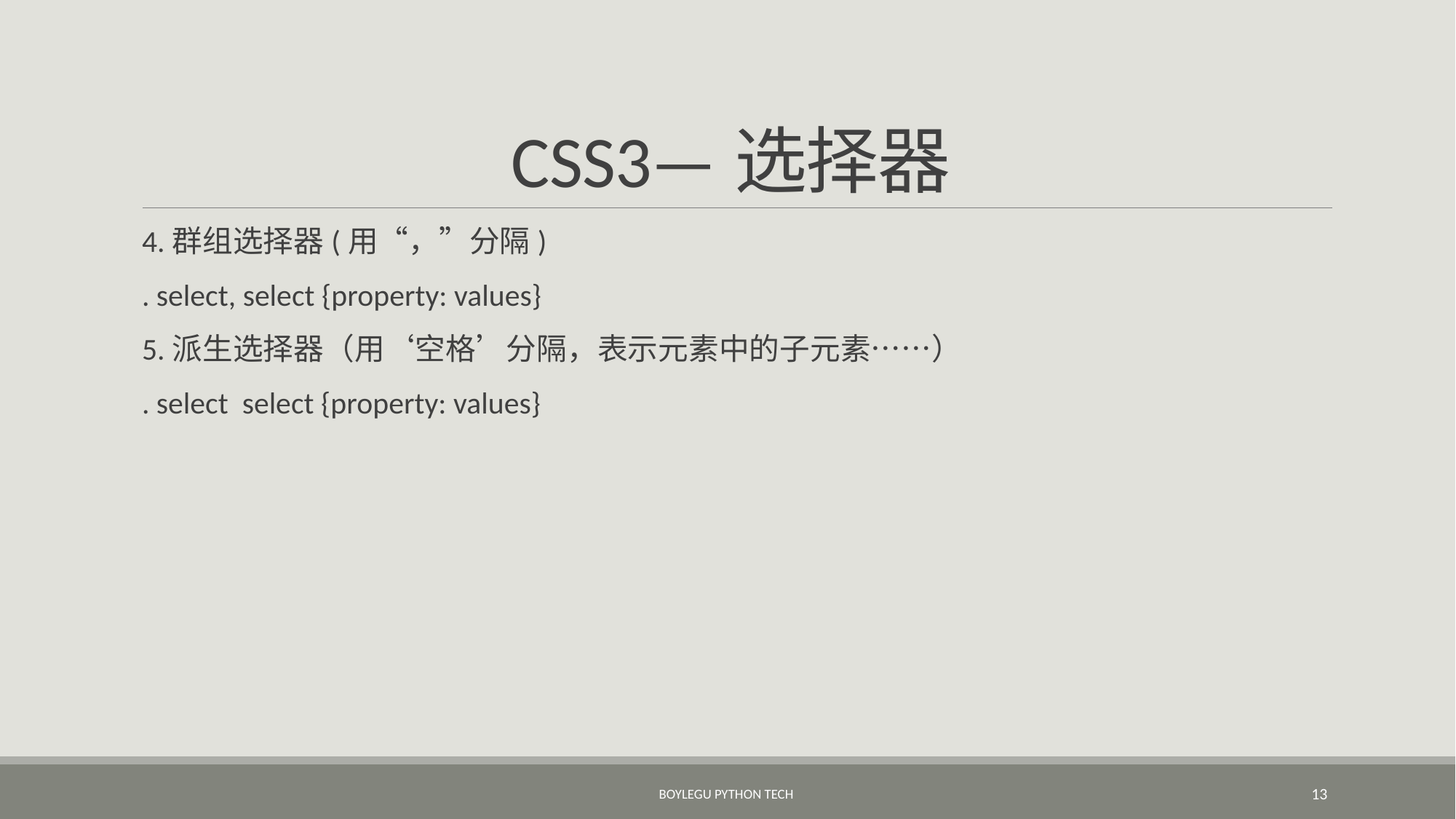

# CSS3—选择器
4.群组选择器(用“，”分隔)
. select, select {property: values}
5.派生选择器（用‘空格’分隔，表示元素中的子元素……）
. select  select {property: values}

BoyleGu Python Tech
13